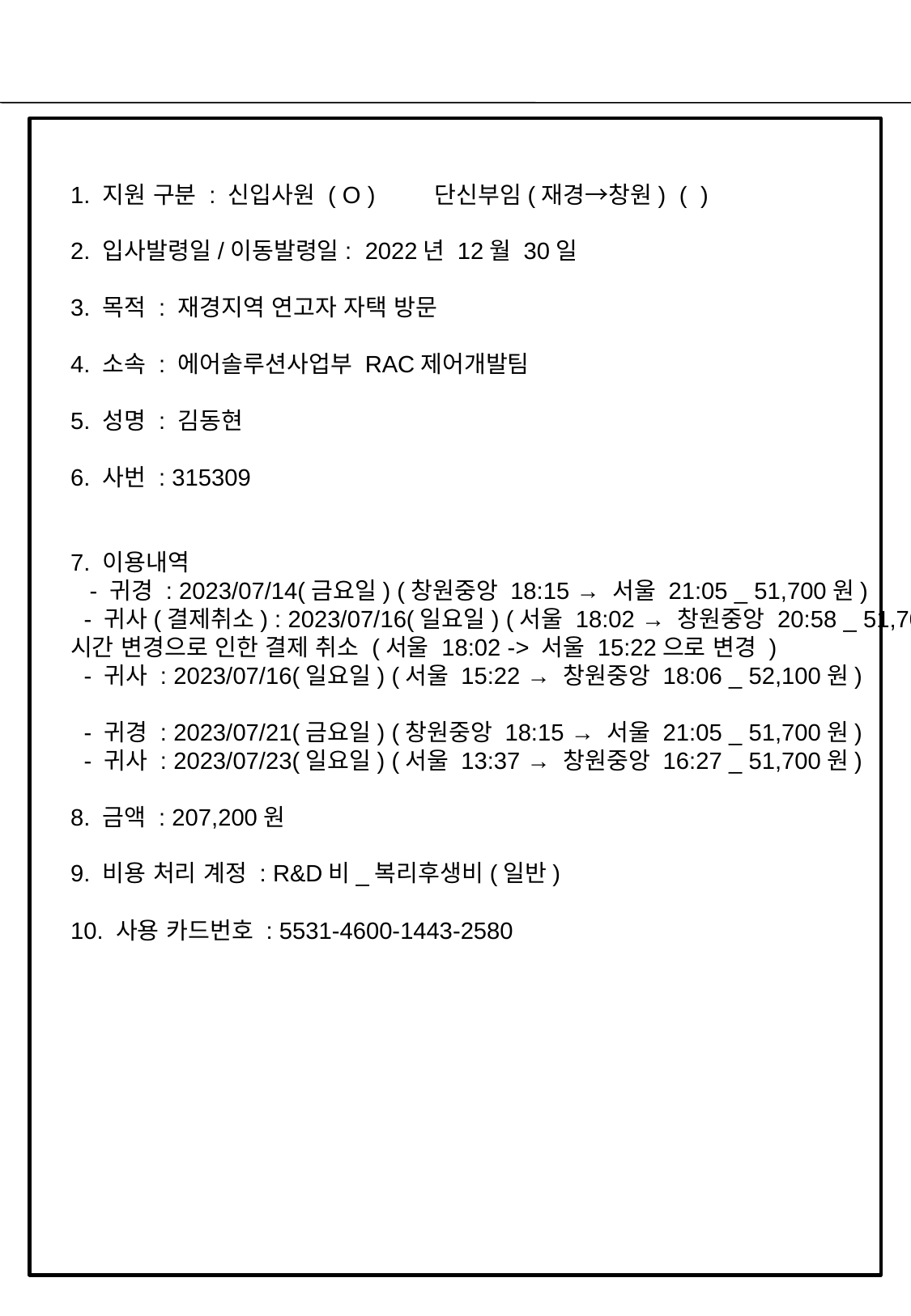

1. 지원 구분 : 신입사원 ( O )        단신부임(재경→창원)  (  )
2. 입사발령일/이동발령일:  2022년 12월 30일
3. 목적 : 재경지역 연고자 자택 방문
4. 소속 : 에어솔루션사업부 RAC제어개발팀
5. 성명 : 김동현
6. 사번 : 315309
7. 이용내역
  - 귀경 : 2023/07/14(금요일) (창원중앙 18:15 → 서울 21:05 _ 51,700원)
  - 귀사(결제취소) : 2023/07/16(일요일) (서울 18:02 → 창원중앙 20:58 _ 51,700원)
시간 변경으로 인한 결제 취소 (서울 18:02 -> 서울 15:22으로 변경 )
  - 귀사 : 2023/07/16(일요일) (서울 15:22 → 창원중앙 18:06 _ 52,100원)
  - 귀경 : 2023/07/21(금요일) (창원중앙 18:15 → 서울 21:05 _ 51,700원)
  - 귀사 : 2023/07/23(일요일) (서울 13:37 → 창원중앙 16:27 _ 51,700원)
8. 금액 : 207,200원
9. 비용 처리 계정 : R&D비_복리후생비(일반)
10. 사용 카드번호 : 5531-4600-1443-2580